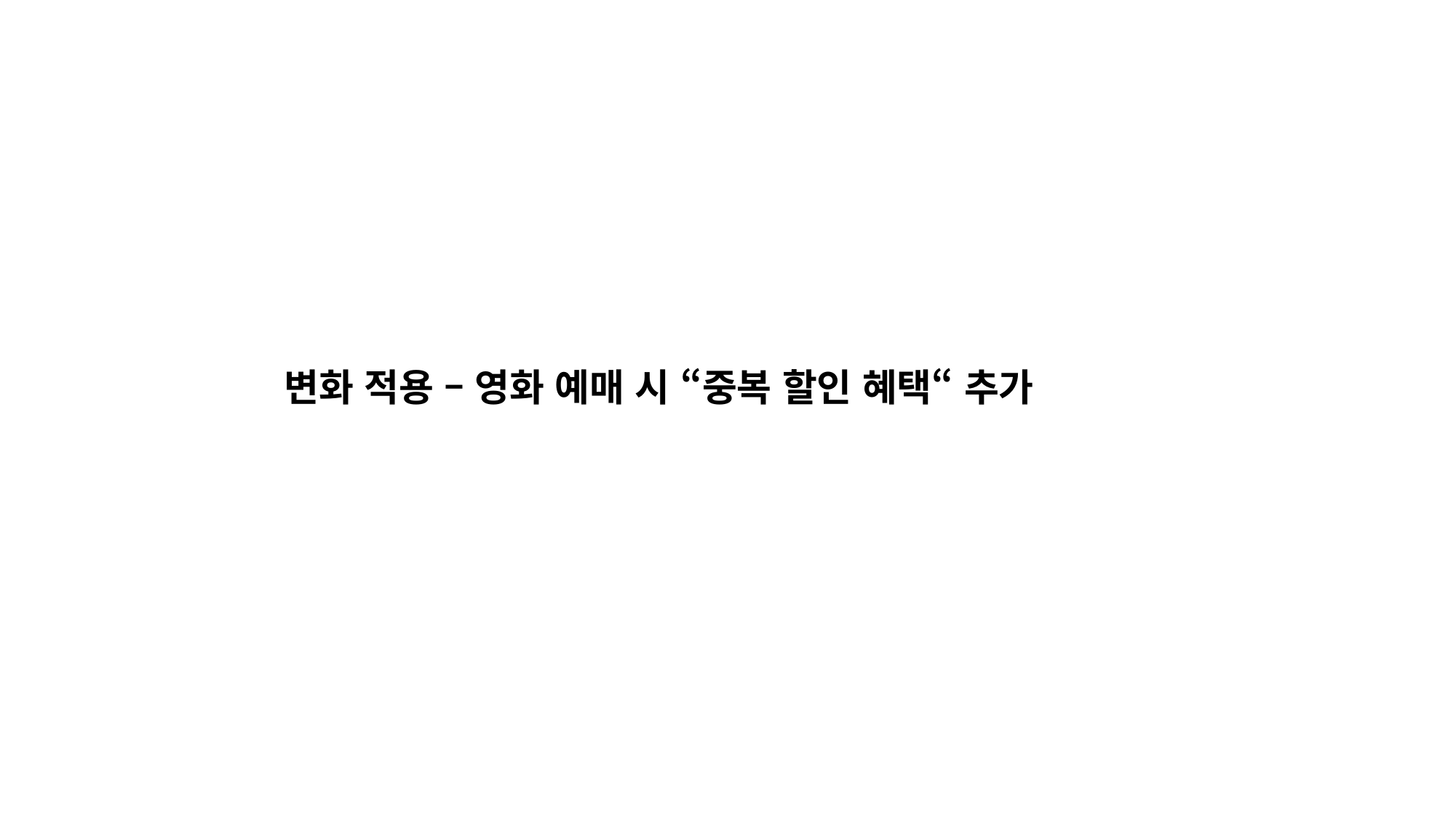

변화 적용 – 영화 예매 시 “중복 할인 혜택“ 추가